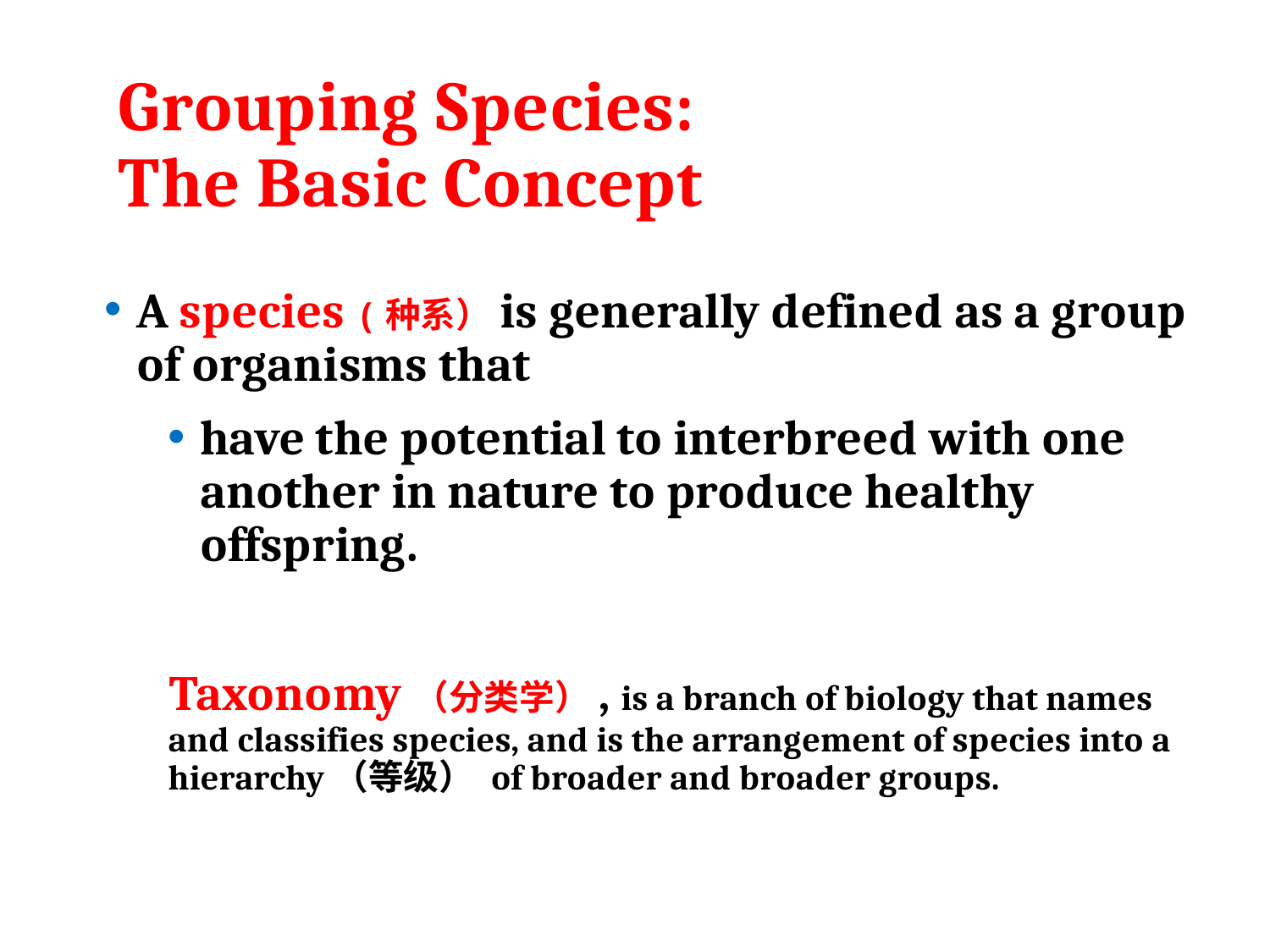

# Grouping Species: The Basic Concept
A species (种系）is generally defined as a group of organisms that
have the potential to interbreed with one another in nature to produce healthy offspring.

Taxonomy（分类学）, is a branch of biology that names and classifies species, and is the arrangement of species into a hierarchy（等级） of broader and broader groups.